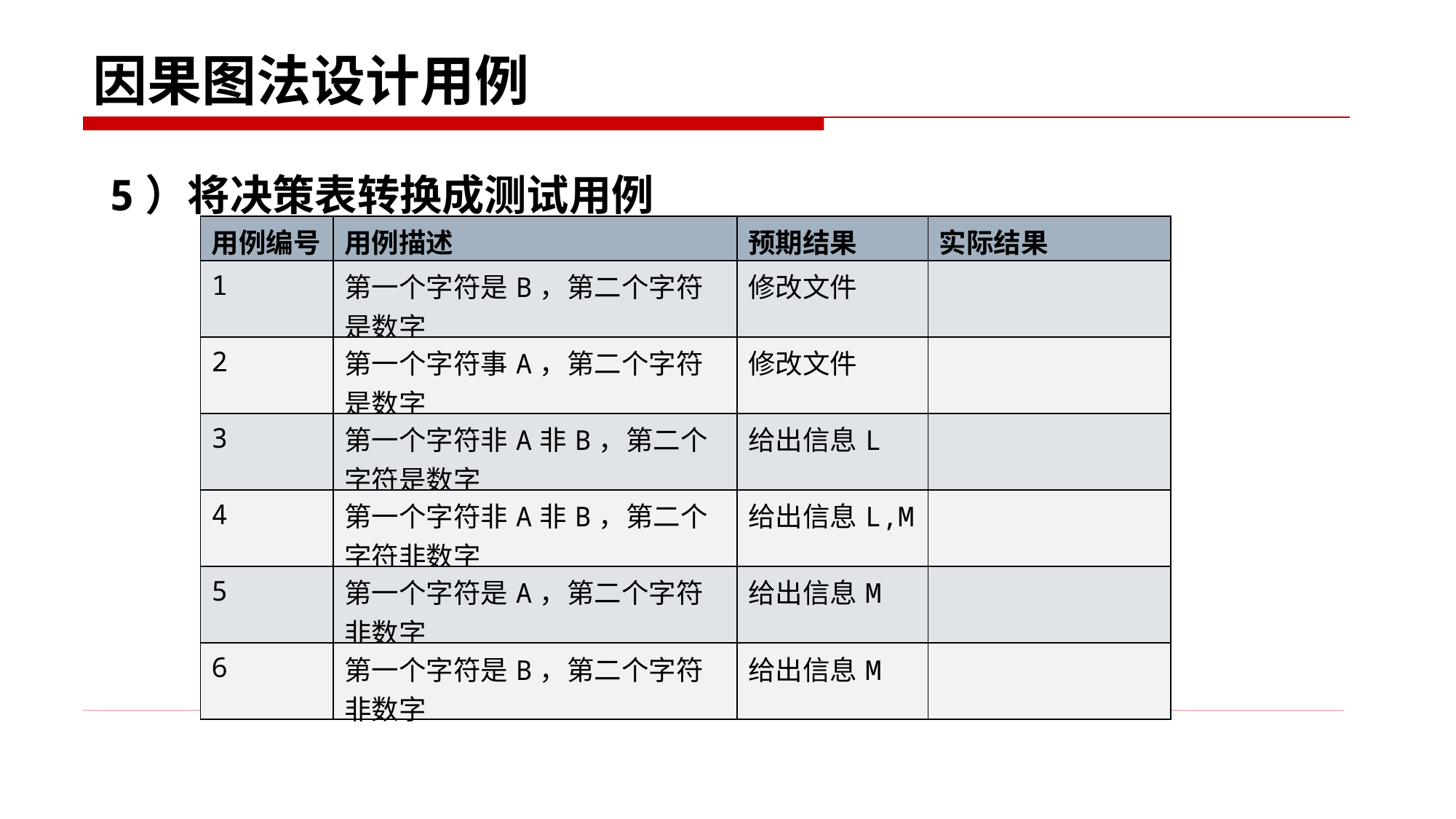

# 因果图法设计用例
5）将决策表转换成测试用例
| 用例编号 | 用例描述 | 预期结果 | 实际结果 |
| --- | --- | --- | --- |
| 1 | 第一个字符是B，第二个字符是数字 | 修改文件 |  |
| 2 | 第一个字符事A，第二个字符是数字 | 修改文件 |  |
| 3 | 第一个字符非A非B，第二个字符是数字 | 给出信息L |  |
| 4 | 第一个字符非A非B，第二个字符非数字 | 给出信息L,M |  |
| 5 | 第一个字符是A，第二个字符非数字 | 给出信息M |  |
| 6 | 第一个字符是B，第二个字符非数字 | 给出信息M |  |